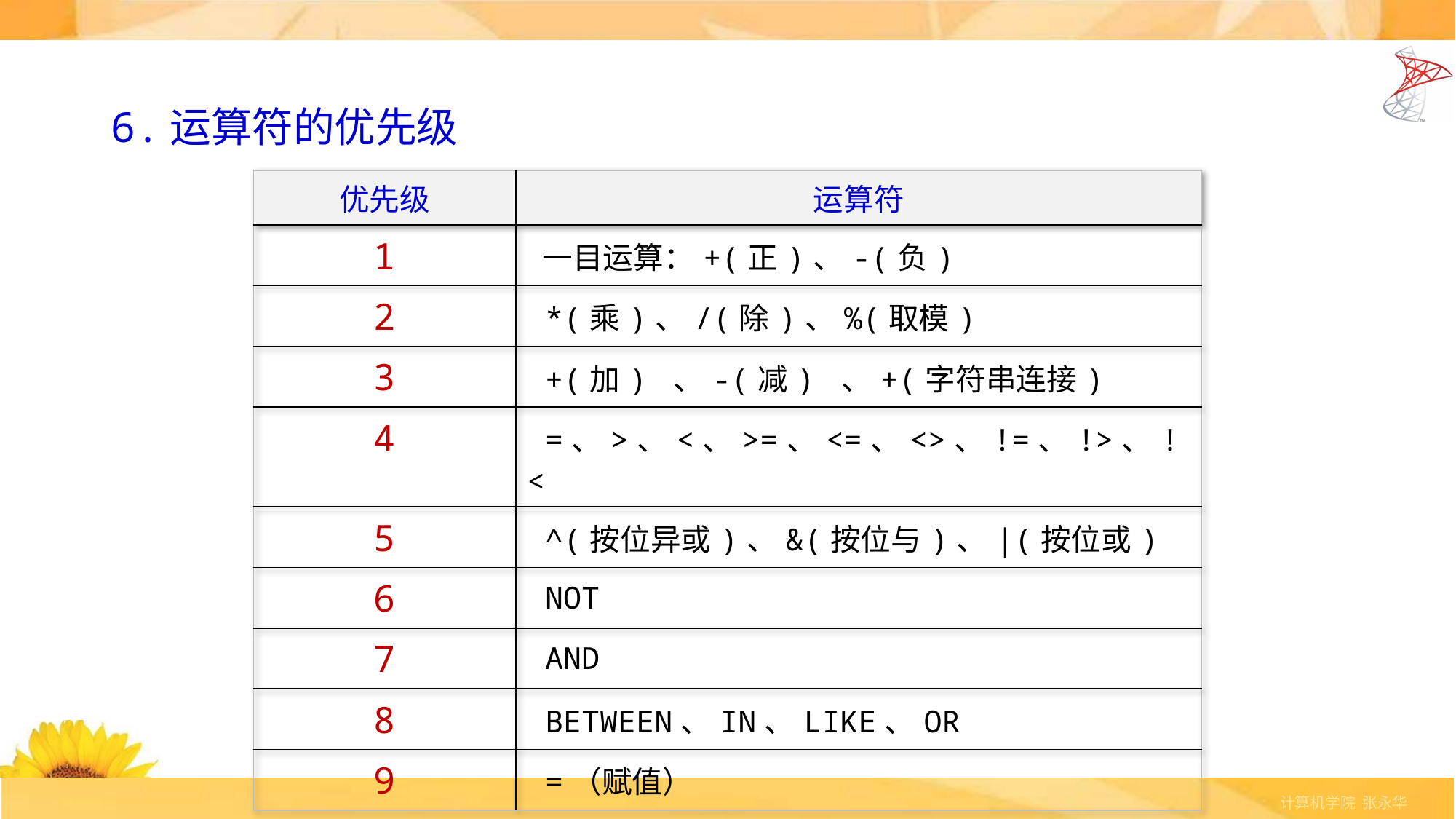

# 6.运算符的优先级
| 优先级 | 运算符 |
| --- | --- |
| 1 | 一目运算：+(正)、-(负) |
| 2 | \*(乘)、/(除)、%(取模) |
| 3 | +(加) 、-(减) 、+(字符串连接) |
| 4 | =、>、<、>=、<=、<>、!=、!>、!< |
| 5 | ^(按位异或)、&(按位与)、|(按位或) |
| 6 | NOT |
| 7 | AND |
| 8 | BETWEEN、IN、LIKE、OR |
| 9 | =（赋值） |